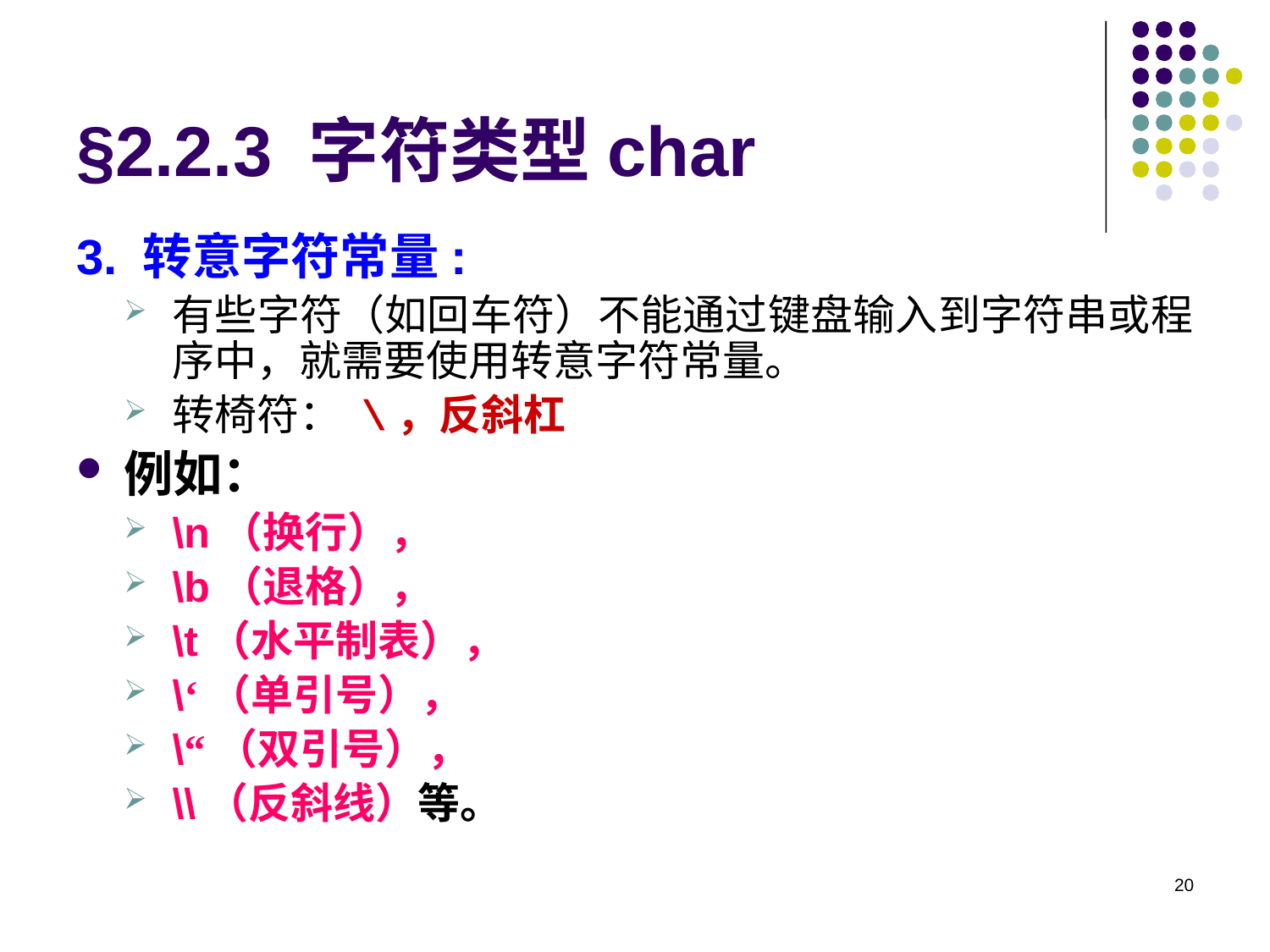

# §2.2.3 字符类型char
3. 转意字符常量:
有些字符（如回车符）不能通过键盘输入到字符串或程序中，就需要使用转意字符常量。
转椅符： \，反斜杠
例如：
\n（换行），
\b（退格），
\t（水平制表），
\‘（单引号），
\“（双引号），
\\（反斜线）等。

20